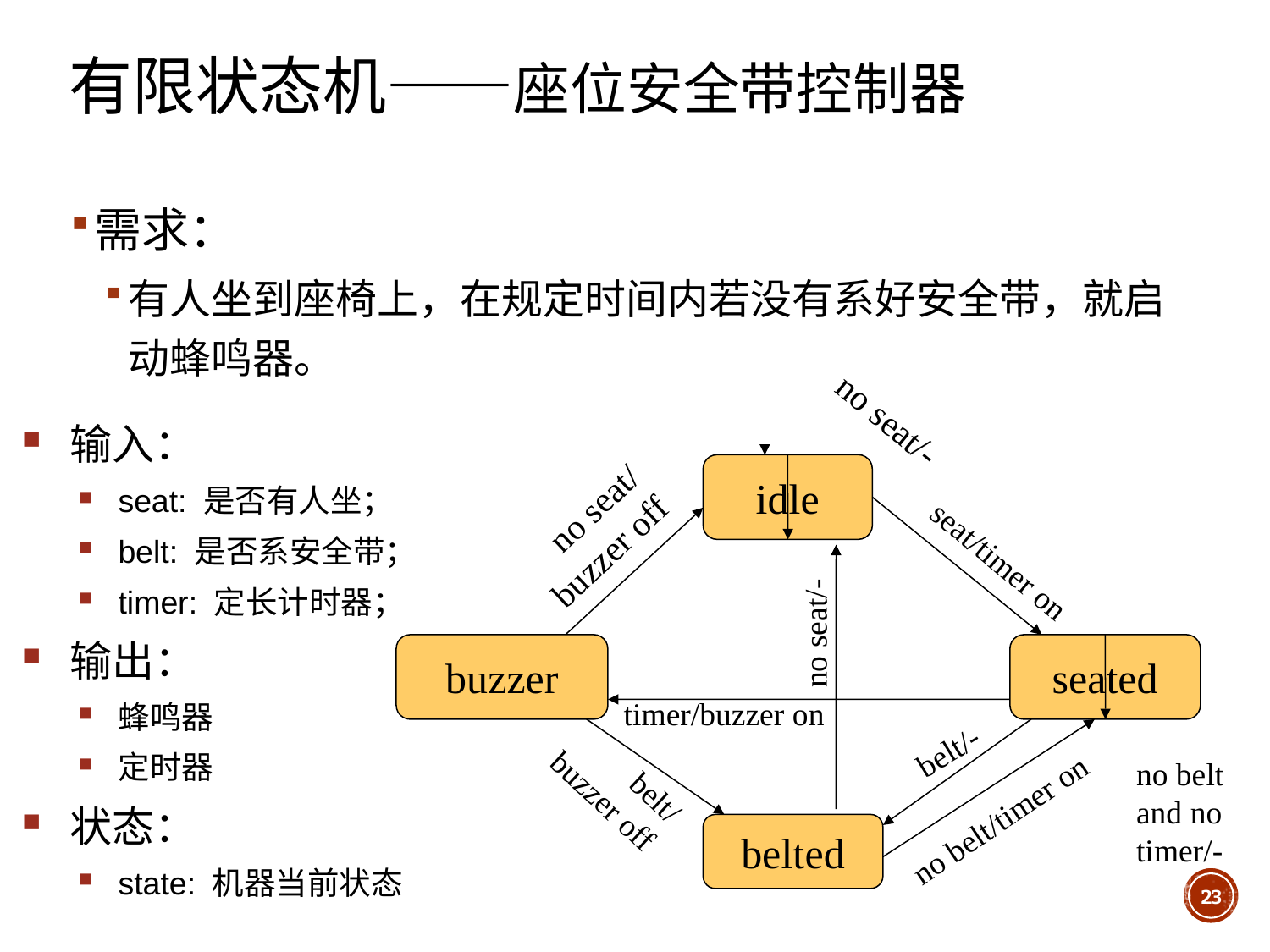

# 有限状态机——座位安全带控制器
需求：
有人坐到座椅上，在规定时间内若没有系好安全带，就启动蜂鸣器。
no seat/-
idle
no seat/
buzzer off

seat/timer on

no seat/-
buzzer
seated
timer/buzzer on

belt/-
belt/
buzzer off
no belt
and no
timer/-
no belt/timer on
belted
输入：
seat: 是否有人坐；
belt: 是否系安全带；
timer: 定长计时器；
输出：
蜂鸣器
定时器
状态：
state: 机器当前状态
23